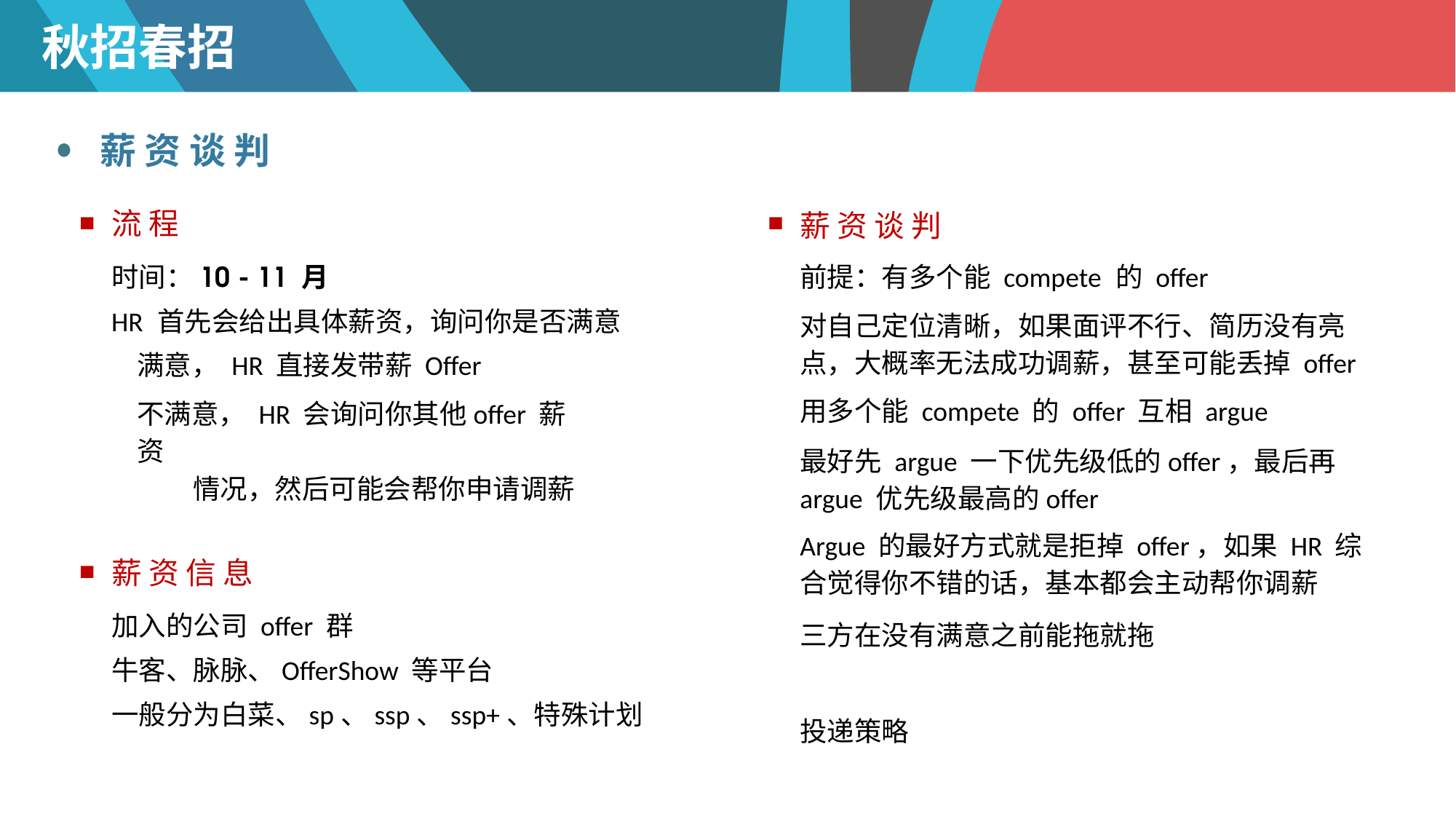

秋招春招
薪 资 谈 判

流 程
薪 资 谈 判

时间：10 - 11 月
前提：有多个能 compete 的 offer
HR 首先会给出具体薪资，询问你是否满意
对自己定位清晰，如果面评不行、简历没有亮点，大概率无法成功调薪，甚至可能丢掉 offer
满意， HR 直接发带薪 Offer
用多个能 compete 的 offer 互相 argue
不满意， HR 会询问你其他offer 薪资
        情况，然后可能会帮你申请调薪
最好先 argue 一下优先级低的offer，最后再 argue 优先级最高的offer
Argue 的最好方式就是拒掉 offer，如果 HR 综合觉得你不错的话，基本都会主动帮你调薪
薪 资 信 息

加入的公司 offer 群
三方在没有满意之前能拖就拖
牛客、脉脉、OfferShow 等平台
一般分为白菜、sp、ssp、ssp+、特殊计划
投递策略